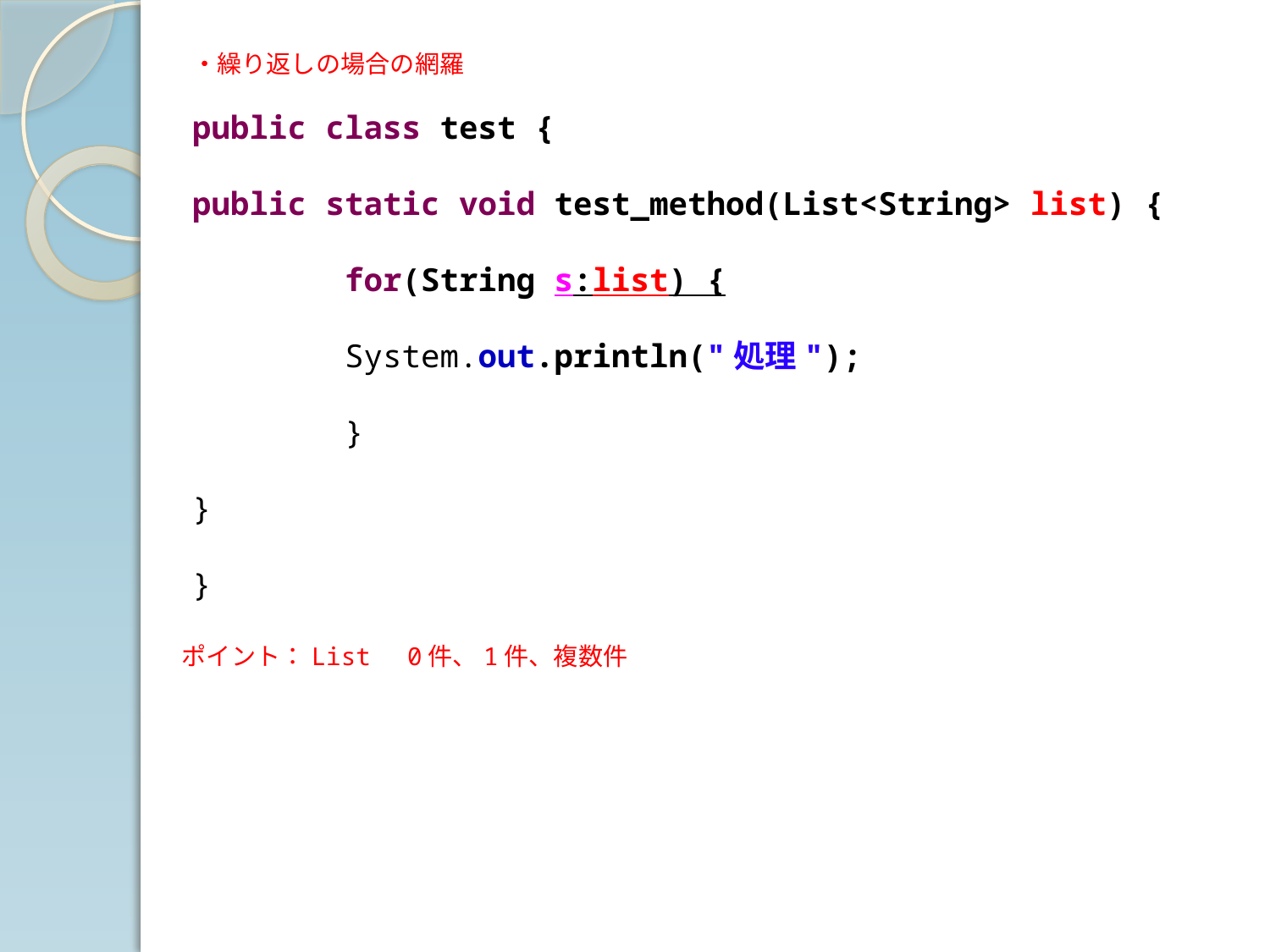

・繰り返しの場合の網羅

public class test {

public static void test_method(List<String> list) {

        for(String s:list) {

        System.out.println("処理");

        }

}

}

・

ポイント：List　0件、1件、複数件